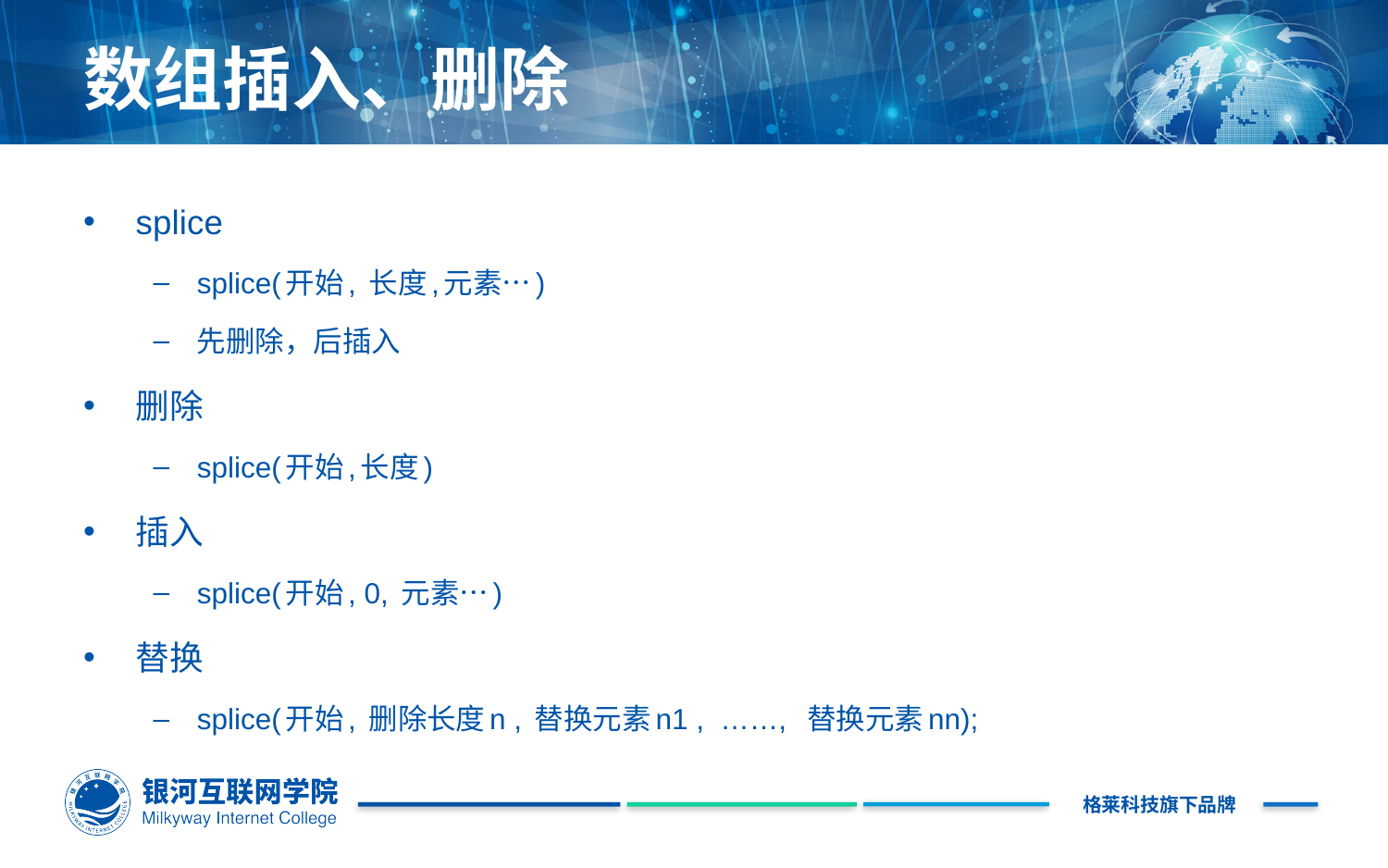

# 数组插入、删除
splice
splice(开始, 长度,元素…)
先删除，后插入
删除
splice(开始,长度)
插入
splice(开始, 0, 元素…)
替换
splice(开始, 删除长度n , 替换元素n1 ,  ……,  替换元素nn);